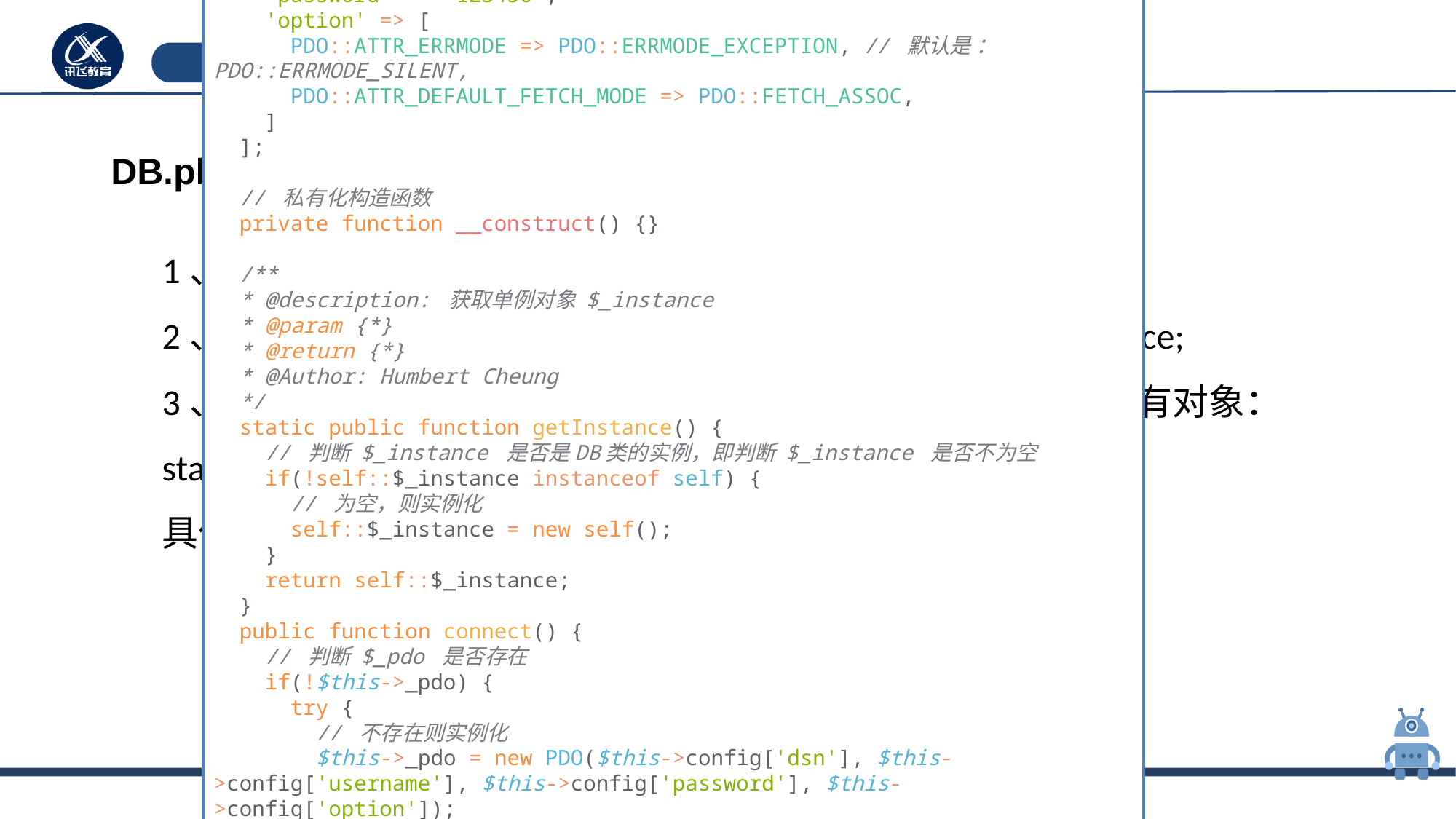

<?php
class DB{
  // 定义私有的单例对象
  static private $_instance;
  // 定义私有的连接对象
  private $_pdo;
  // 定义私有的配置信息对象
  private $config = [
    'dsn' => 'mysql:host=localhost;dbname=myplatform;port=3306;charset=utf8',
    'username' => 'root',
    'password' => '123456',
    'option' => [
      PDO::ATTR_ERRMODE => PDO::ERRMODE_EXCEPTION, // 默认是 ：PDO::ERRMODE_SILENT,
      PDO::ATTR_DEFAULT_FETCH_MODE => PDO::FETCH_ASSOC,
    ]
  ];
  // 私有化构造函数
  private function __construct() {}
  /**
  * @description: 获取单例对象 $_instance
  * @param {*}
  * @return {*}
  * @Author: Humbert Cheung
  */
  static public function getInstance() {
    // 判断 $_instance 是否是DB类的实例，即判断 $_instance 是否不为空
    if(!self::$_instance instanceof self) {
      // 为空，则实例化
      self::$_instance = new self();
    }
    return self::$_instance;
  }
  public function connect() {
    // 判断 $_pdo 是否存在
    if(!$this->_pdo) {
      try {
        // 不存在则实例化
        $this->_pdo = new PDO($this->config['dsn'], $this->config['username'], $this->config['password'], $this->config['option']);
      } catch (PDOException $e) {
        die('数据库连接失败：' . $e->getMessage());
      }
    }
    return $this->_pdo;
  }
}
# 接口设计实战
DB.php
1、私有化构造函数：private function __construct() {}
2、定义一个该类的静态私有对象属性：static private $_instance;
3、该类提供一个静态的公共函数用于创建或获取它的静态私有对象：
static public function getInstance() {}
具体如下代码